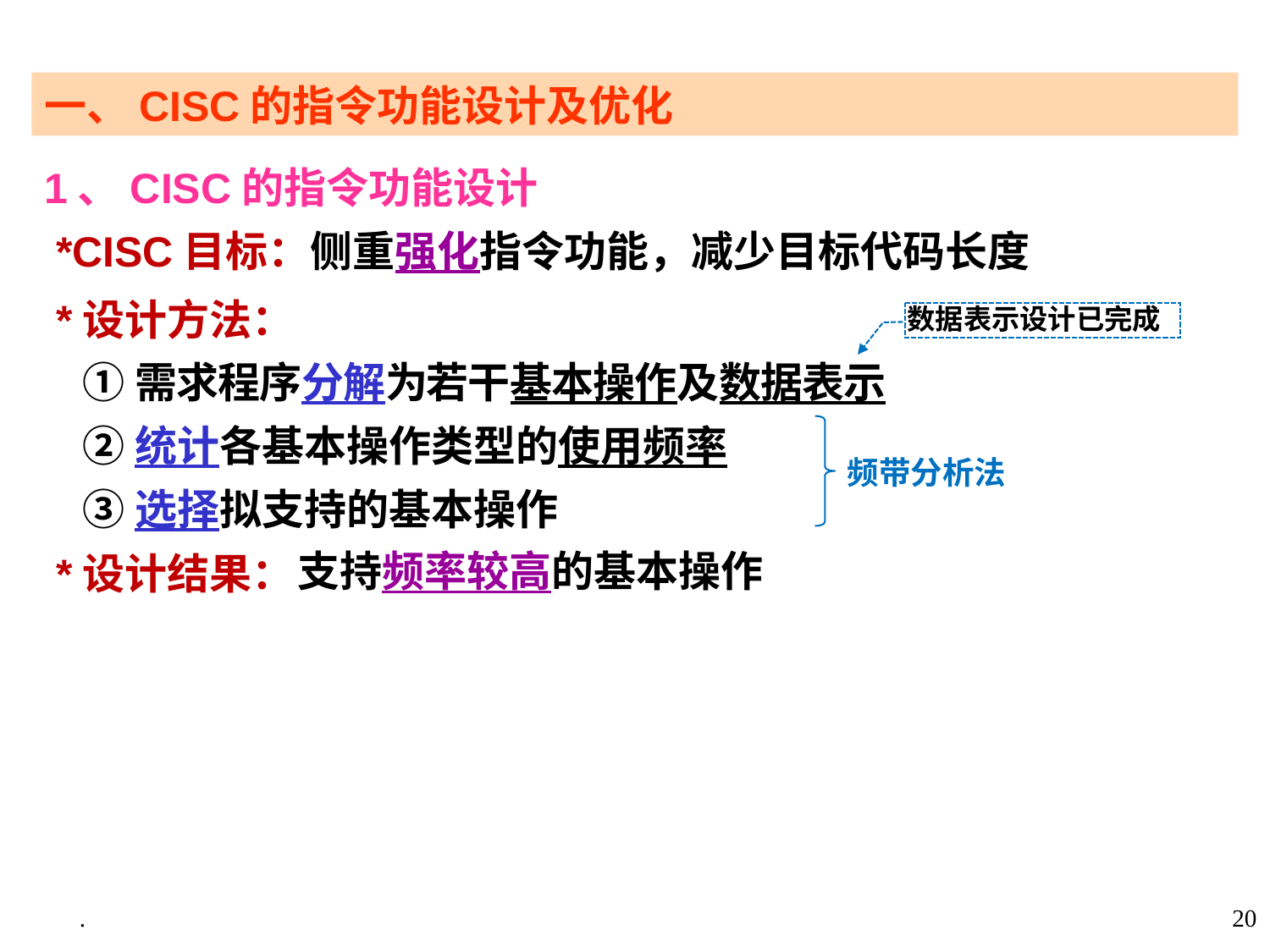

一、CISC的指令功能设计及优化
1、CISC的指令功能设计
 *CISC目标：侧重强化指令功能，减少目标代码长度
 *设计方法：

 *设计结果：
数据表示设计已完成
    ①需求程序分解为若干基本操作及数据表示
    ②统计各基本操作类型的使用频率
    ③选择拟支持的基本操作

频带分析法
支持频率较高的基本操作
.
20